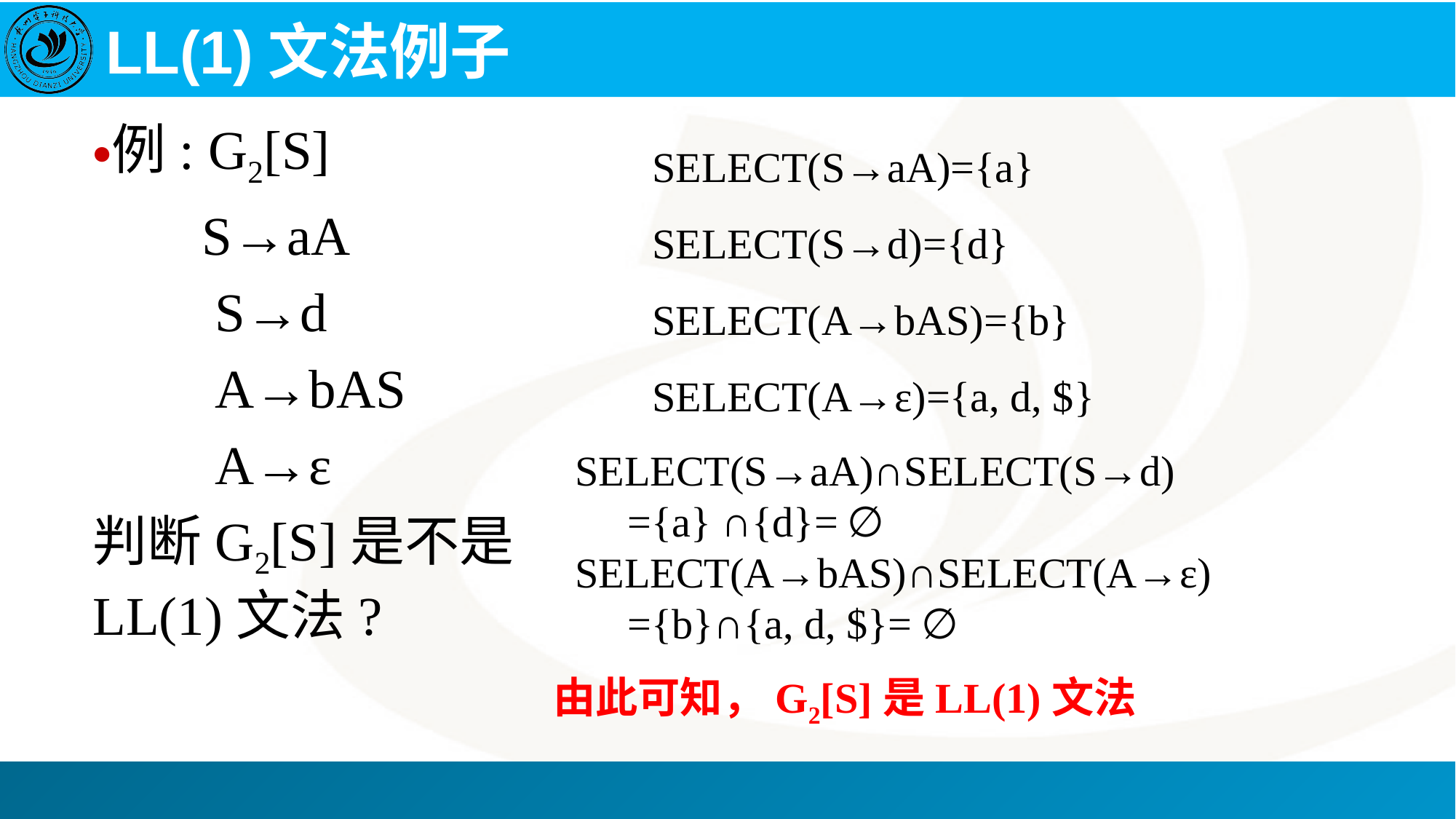

# LL(1)文法例子
例: G2[S]
        S→aA
　　S→d
　　A→bAS
　　A→ε
判断G2[S]是不是LL(1)文法?

SELECT(S→aA)={a}
SELECT(S→d)={d}
SELECT(A→bAS)={b}
SELECT(A→ε)={a, d, $}
SELECT(S→aA)∩SELECT(S→d)
     ={a} ∩{d}= ∅ SELECT(A→bAS)∩SELECT(A→ε)
     ={b}∩{a, d, $}= ∅
由此可知，G2[S]是LL(1)文法
38